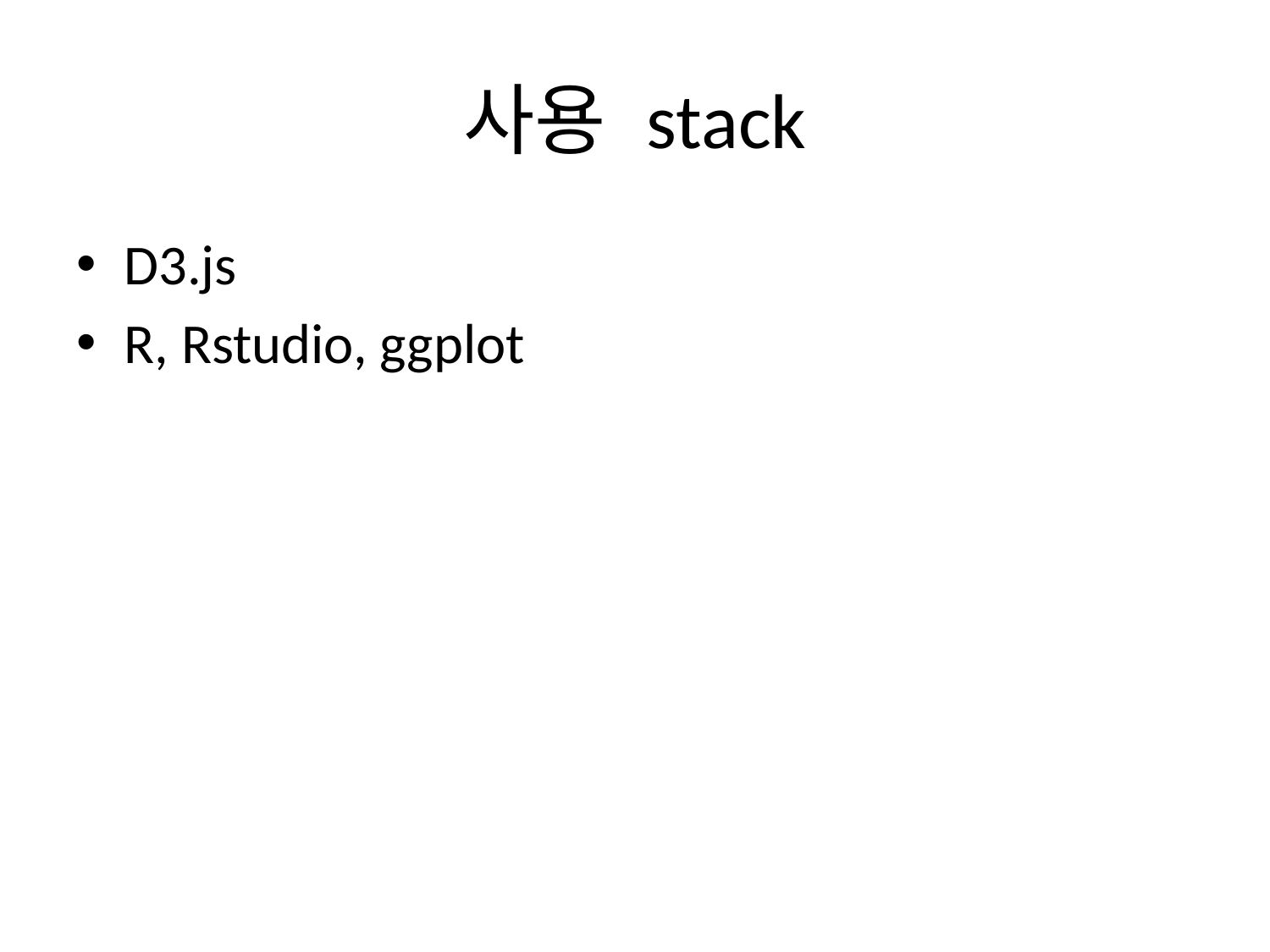

# 사용 stack
D3.js
R, Rstudio, ggplot